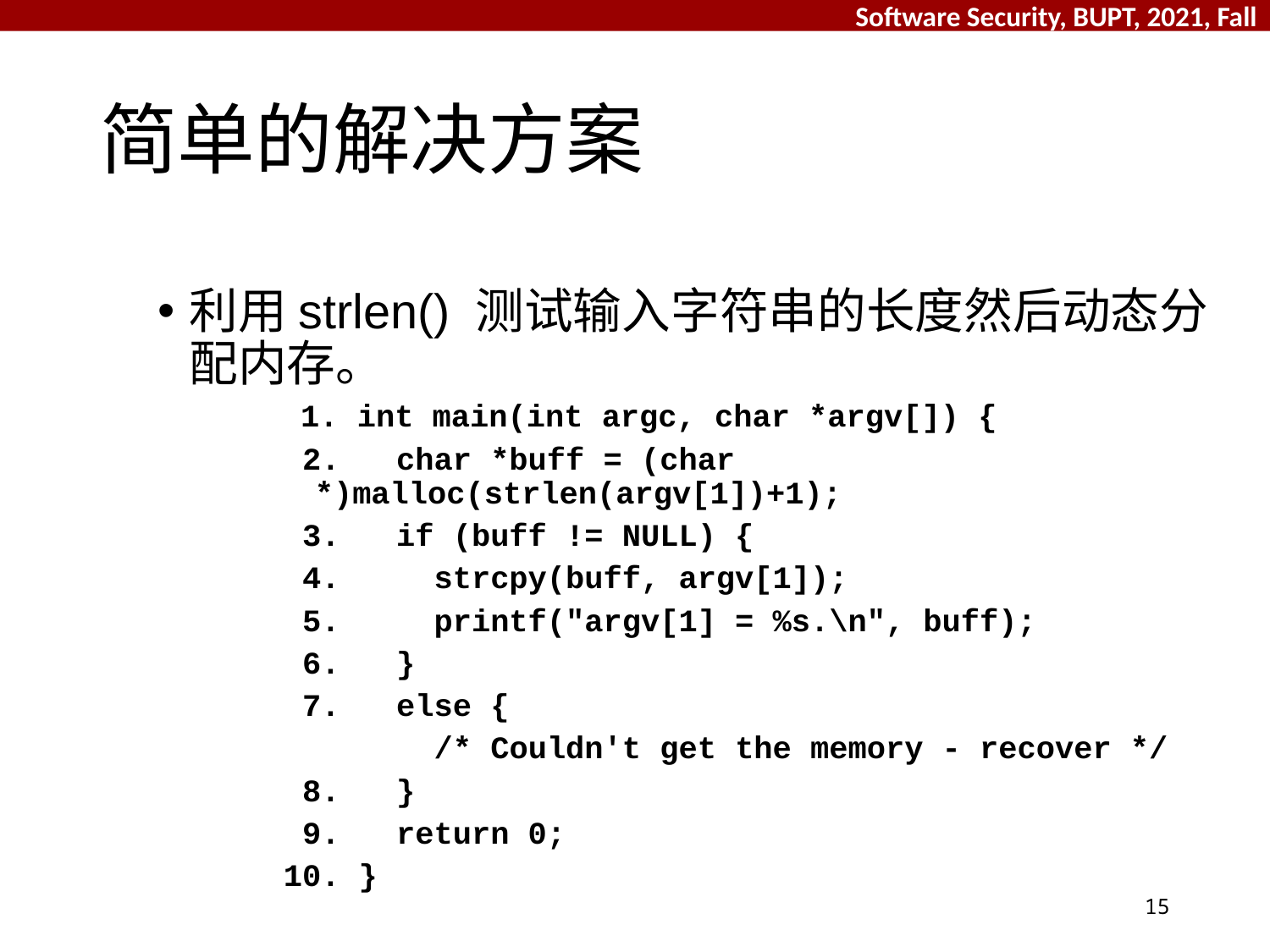

# 简单的解决方案
利用strlen() 测试输入字符串的长度然后动态分配内存。
  1. int main(int argc, char *argv[]) {
 2.   char *buff = (char    *)malloc(strlen(argv[1])+1);
 3.   if (buff != NULL) {
 4.     strcpy(buff, argv[1]);
 5.     printf("argv[1] = %s.\n", buff);
 6.   }
 7.   else {
        /* Couldn't get the memory - recover */
 8.   }
 9.   return 0;
10. }

15